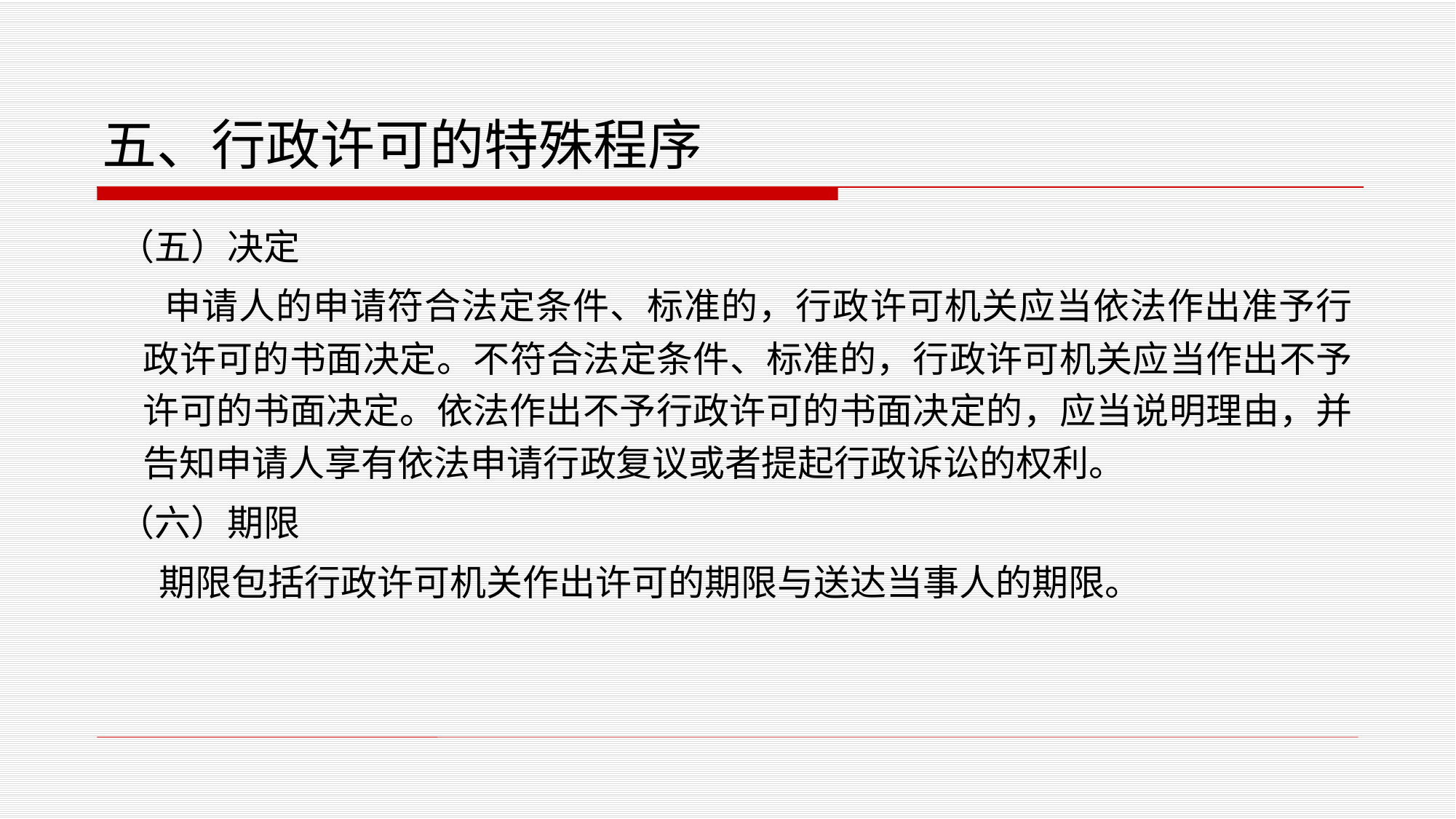

# 五、行政许可的特殊程序
 （五）决定
      申请人的申请符合法定条件、标准的，行政许可机关应当依法作出准予行政许可的书面决定。不符合法定条件、标准的，行政许可机关应当作出不予许可的书面决定。依法作出不予行政许可的书面决定的，应当说明理由，并告知申请人享有依法申请行政复议或者提起行政诉讼的权利。
 （六）期限
      期限包括行政许可机关作出许可的期限与送达当事人的期限。